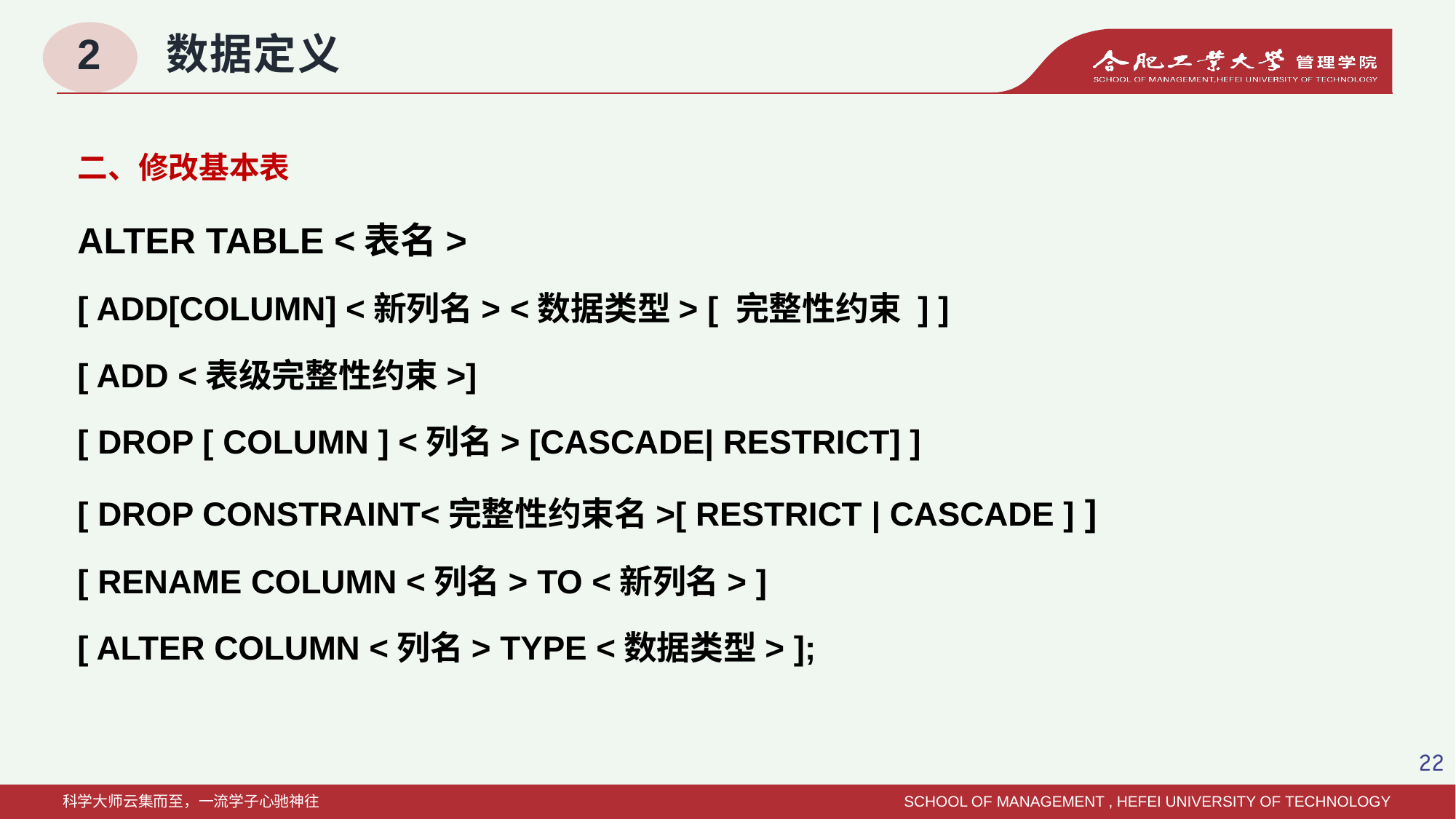

2    数据定义
二、修改基本表
ALTER TABLE <表名>
[ ADD[COLUMN] <新列名> <数据类型> [ 完整性约束 ] ]
[ ADD <表级完整性约束>]
[ DROP [ COLUMN ] <列名> [CASCADE| RESTRICT] ]
[ DROP CONSTRAINT<完整性约束名>[ RESTRICT | CASCADE ] ]
[ RENAME COLUMN <列名> TO <新列名> ]
[ ALTER COLUMN <列名> TYPE <数据类型> ];
22